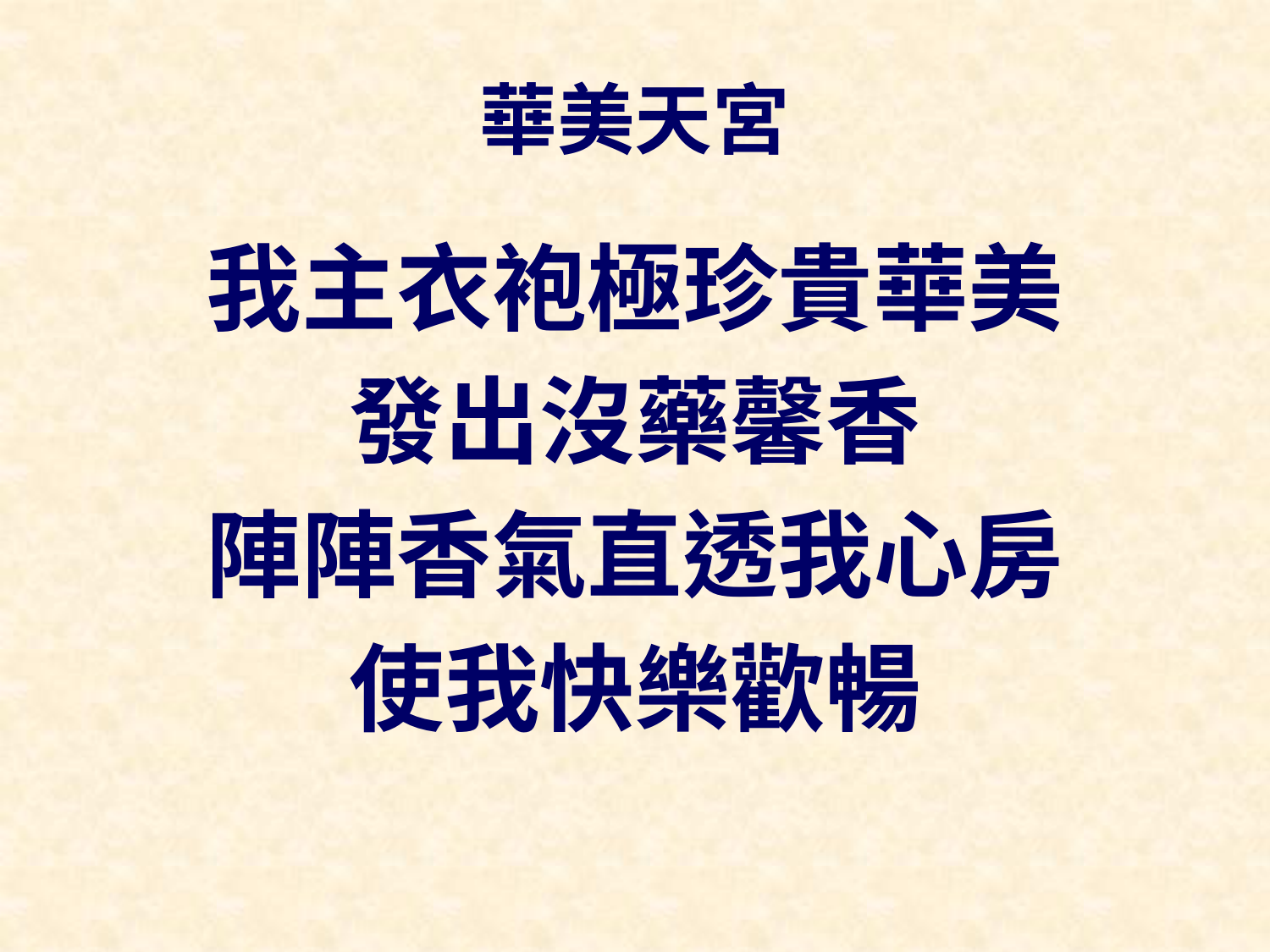

# 華美天宮
我主衣袍極珍貴華美
發出沒藥馨香
陣陣香氣直透我心房
使我快樂歡暢